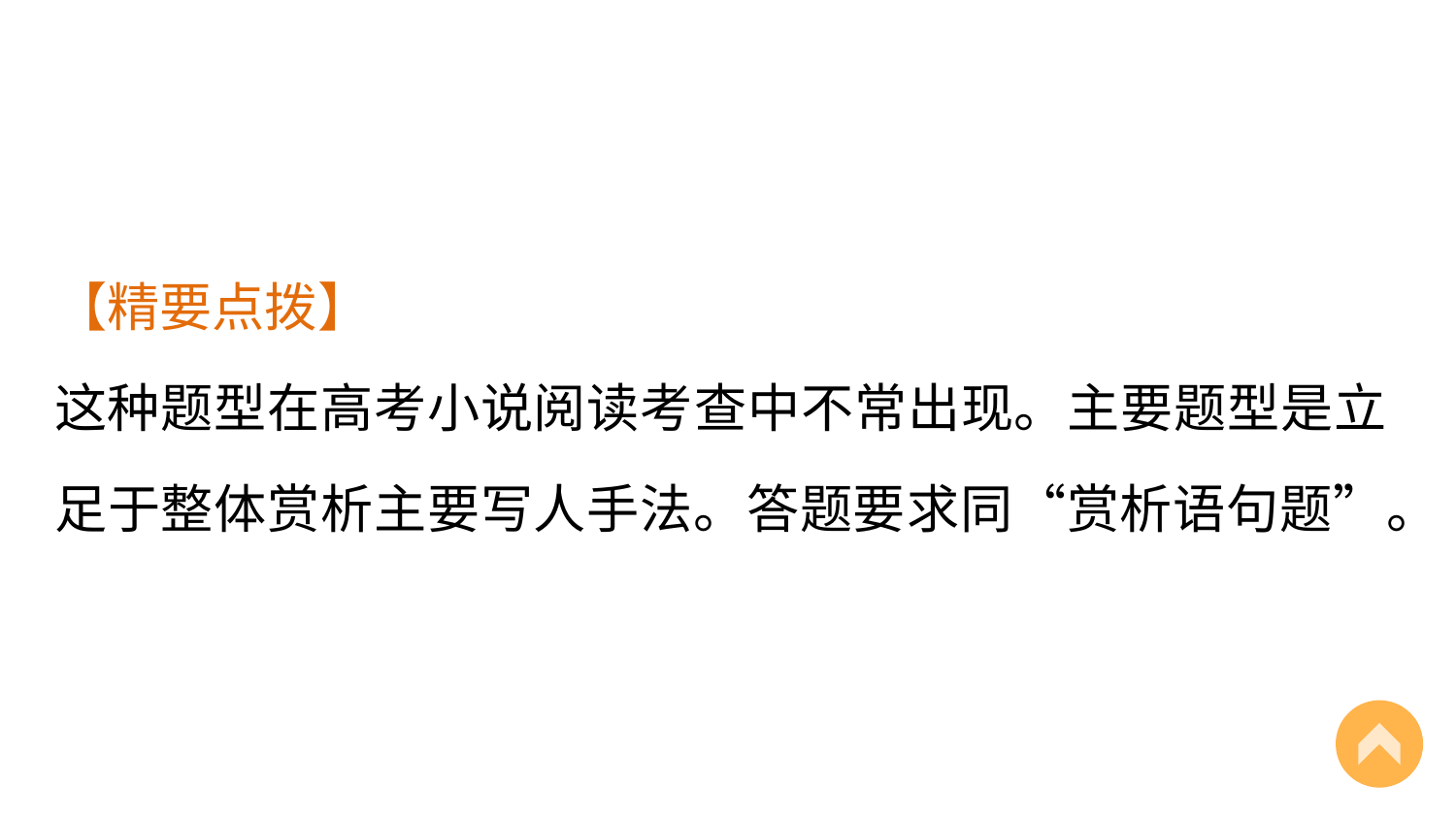

【精要点拨】
这种题型在高考小说阅读考查中不常出现。主要题型是立足于整体赏析主要写人手法。答题要求同“赏析语句题”。